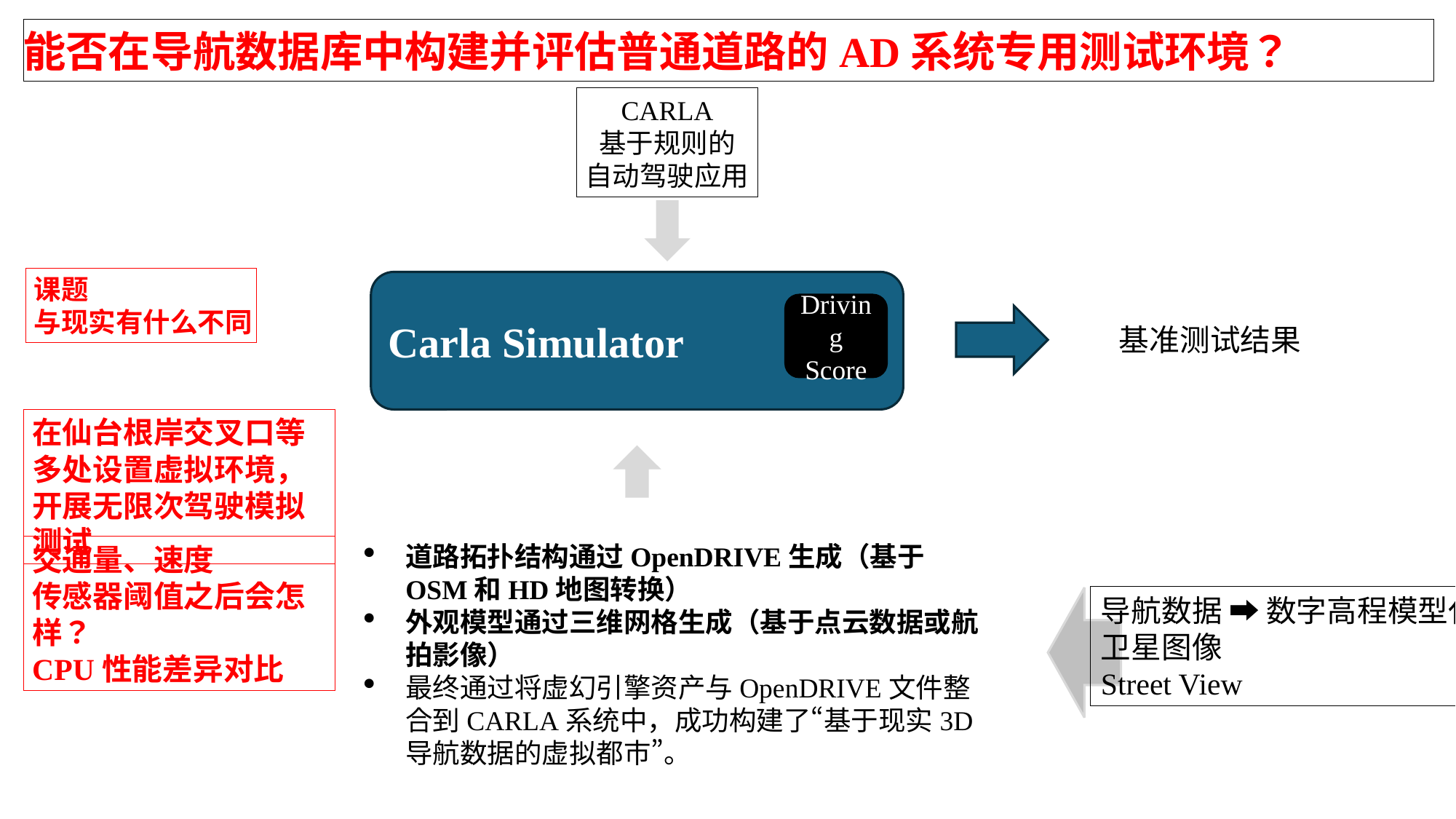

能否在导航数据库中构建并评估普通道路的AD系统专用测试环境？
CARLA
基于规则的
自动驾驶应用

课题
与现实有什么不同
Carla Simulator
Driving
Score

基准测试结果
在仙台根岸交叉口等多处设置虚拟环境，开展无限次驾驶模拟测试

道路拓扑结构通过OpenDRIVE生成（基于OSM和HD地图转换）
外观模型通过三维网格生成（基于点云数据或航拍影像）
最终通过将虚幻引擎资产与OpenDRIVE文件整合到CARLA系统中，成功构建了“基于现实3D导航数据的虚拟都市”。
交通量、速度
传感器阈值之后会怎样？
CPU性能差异对比
导航数据 ➡ 数字高程模型化
卫星图像
Street View